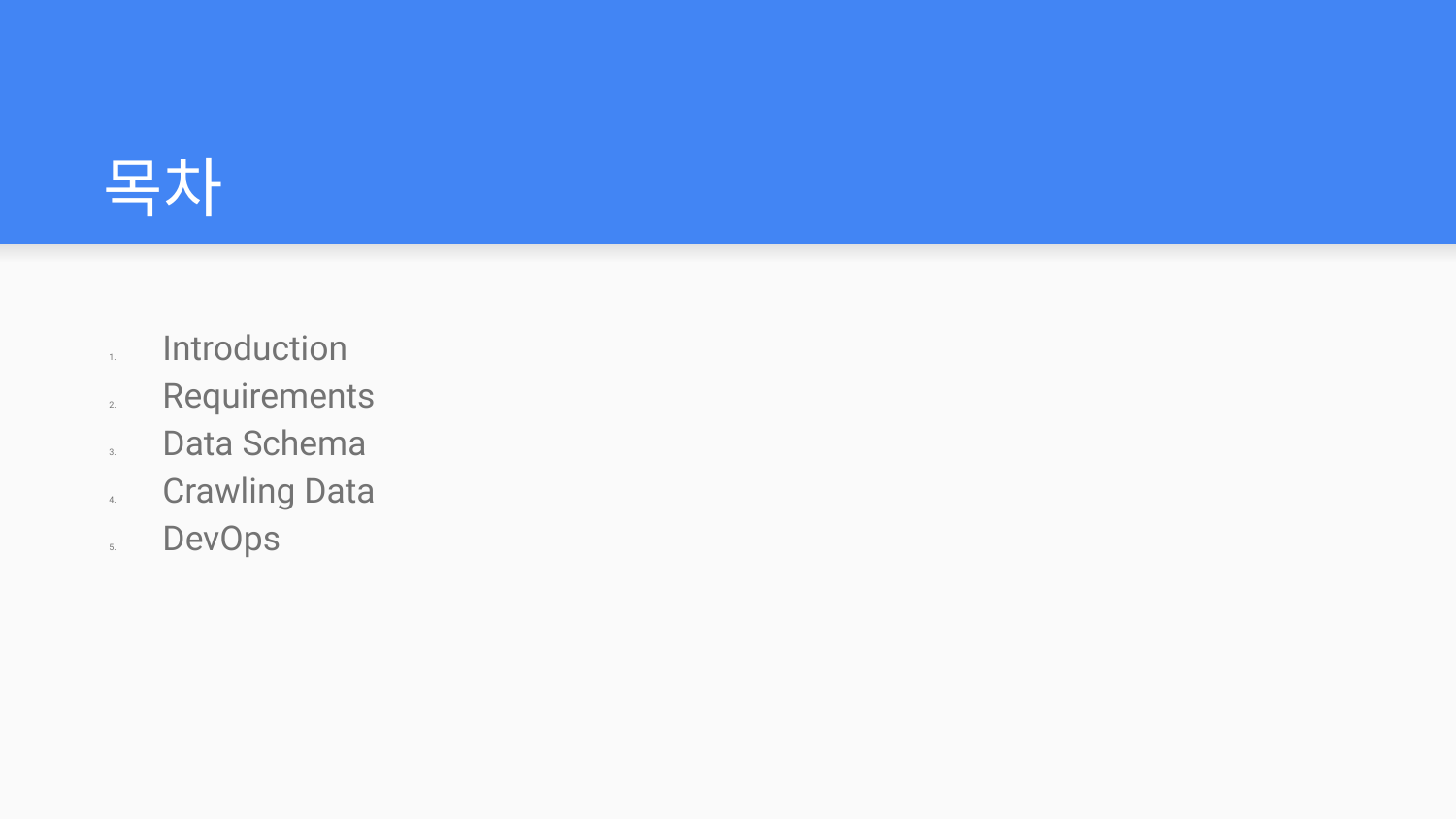

# 목차
Introduction
Requirements
Data Schema
Crawling Data
DevOps